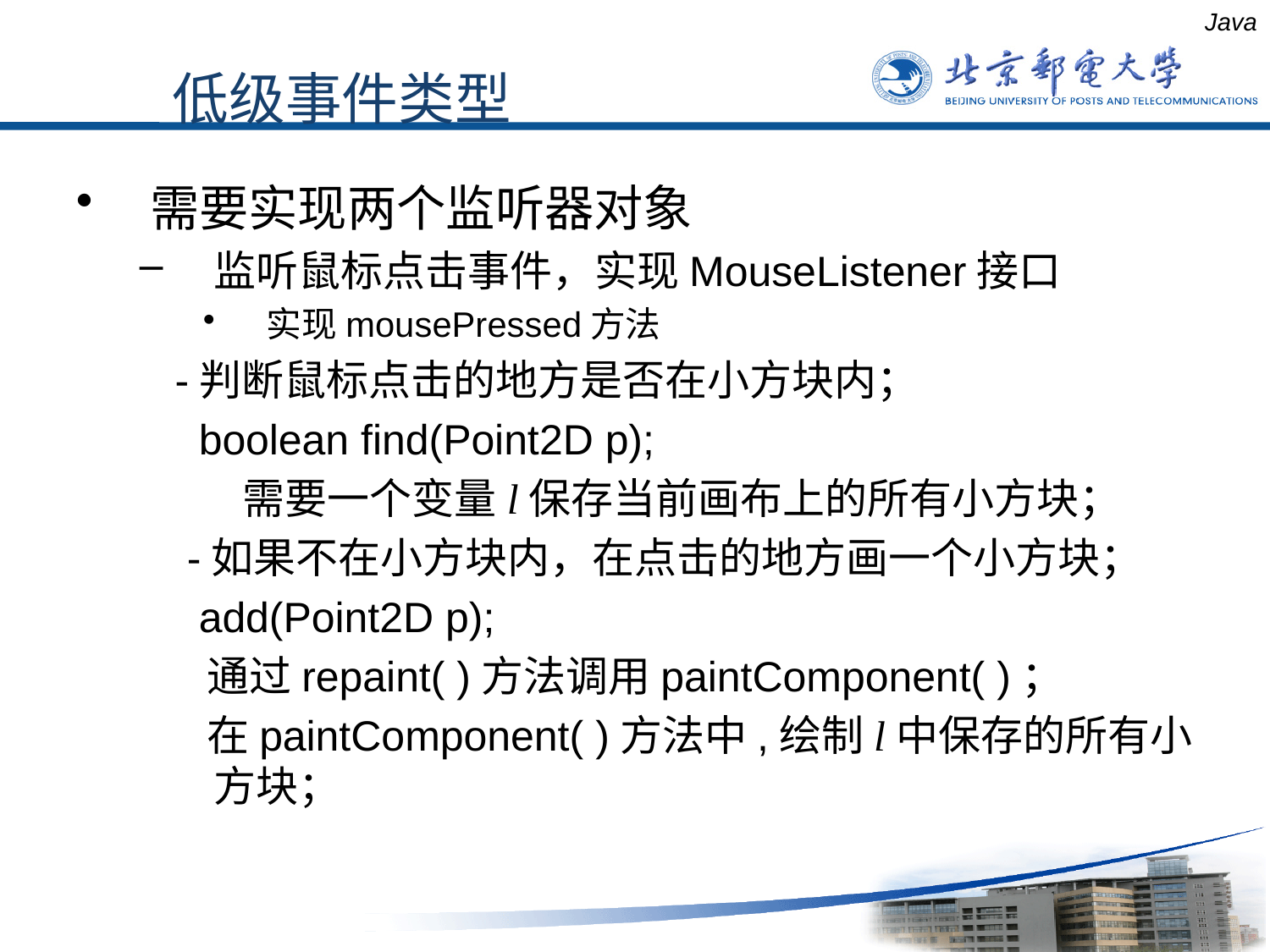

Java
低级事件类型
需要实现两个监听器对象
监听鼠标点击事件，实现MouseListener接口
实现mousePressed方法
   -判断鼠标点击的地方是否在小方块内；
     boolean find(Point2D p);
	  需要一个变量l保存当前画布上的所有小方块；
    -如果不在小方块内，在点击的地方画一个小方块；
     add(Point2D p);
      通过repaint( )方法调用paintComponent( )；
      在paintComponent( )方法中,绘制l中保存的所有小方块；